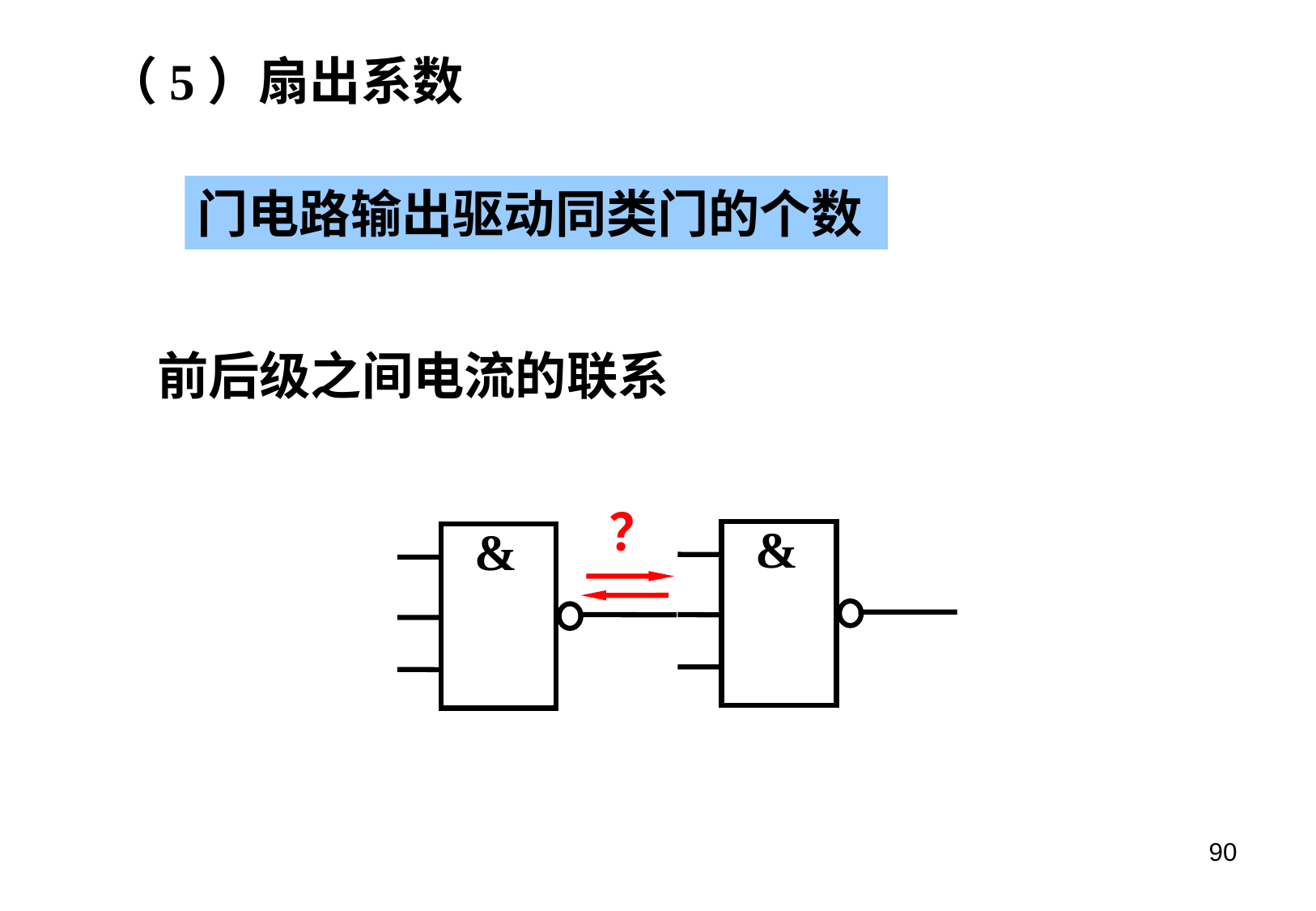

（5）扇出系数
门电路输出驱动同类门的个数
前后级之间电流的联系
？

&

&

90